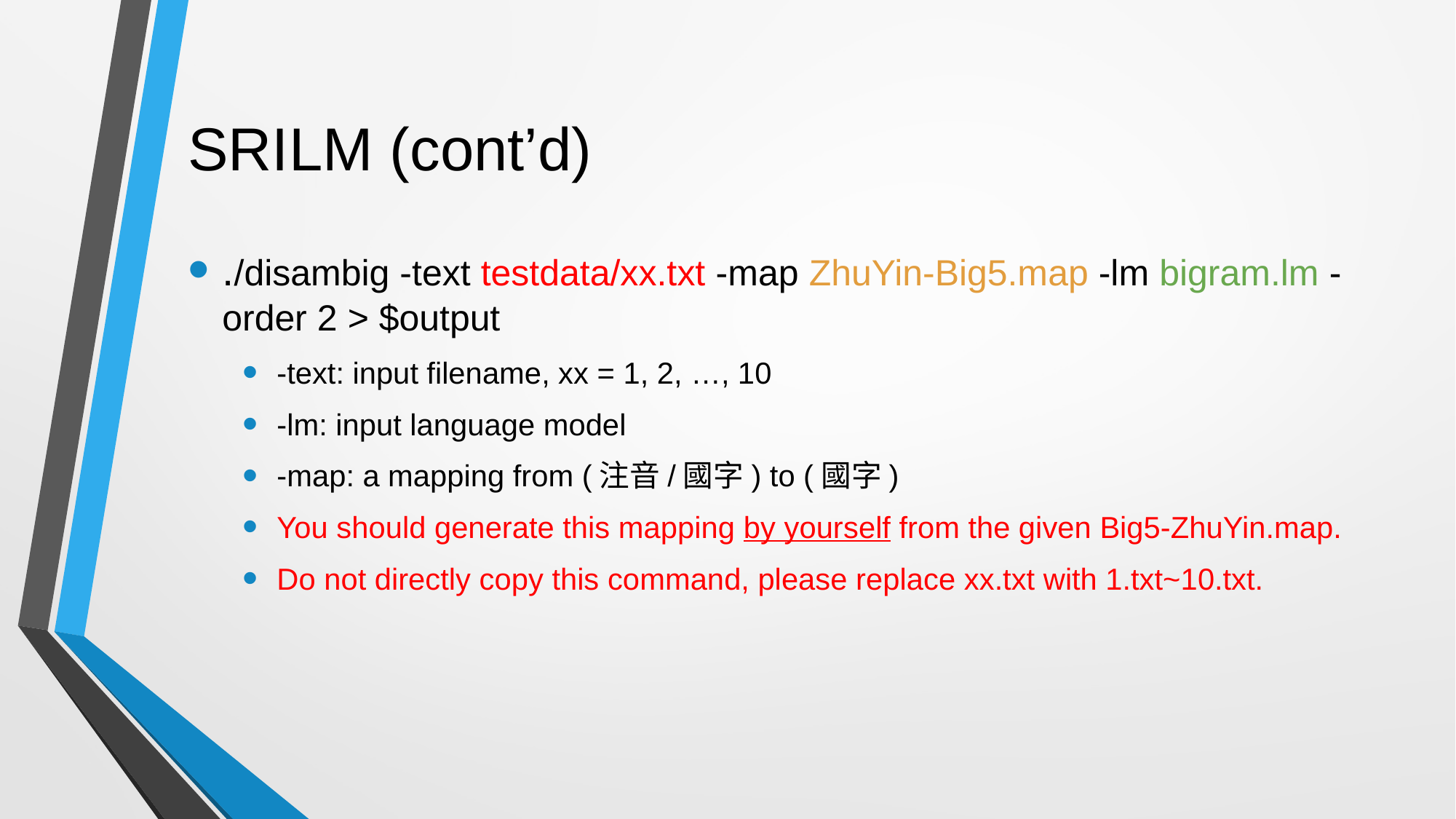

# SRILM (cont’d)
./disambig -text testdata/xx.txt -map ZhuYin-Big5.map -lm bigram.lm -order 2 > $output
-text: input filename, xx = 1, 2, …, 10
-lm: input language model
-map: a mapping from (注音/國字) to (國字)
You should generate this mapping by yourself from the given Big5-ZhuYin.map.
Do not directly copy this command, please replace xx.txt with 1.txt~10.txt.